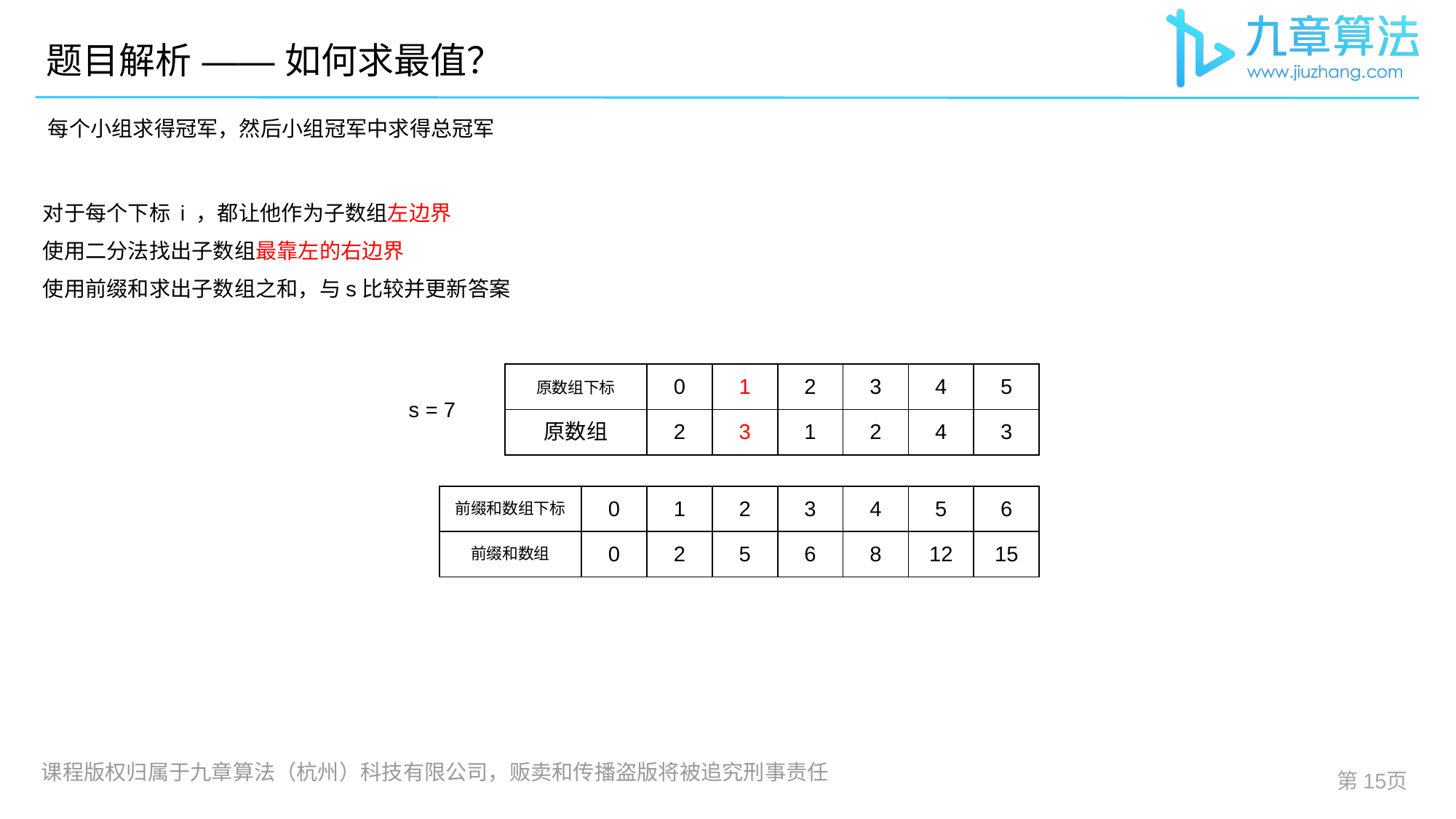

# 题目解析 —— 如何求最值？
每个小组求得冠军，然后小组冠军中求得总冠军
对于每个下标 i ，都让他作为子数组左边界
使用二分法找出子数组最靠左的右边界
使用前缀和求出子数组之和，与s比较并更新答案
| 原数组下标 | 0 | 1 | 2 | 3 | 4 | 5 |
| --- | --- | --- | --- | --- | --- | --- |
| 原数组 | 2 | 3 | 1 | 2 | 4 | 3 |
s = 7
| 前缀和数组下标 | 0 | 1 | 2 | 3 | 4 | 5 | 6 |
| --- | --- | --- | --- | --- | --- | --- | --- |
| 前缀和数组 | 0 | 2 | 5 | 6 | 8 | 12 | 15 |
第15页